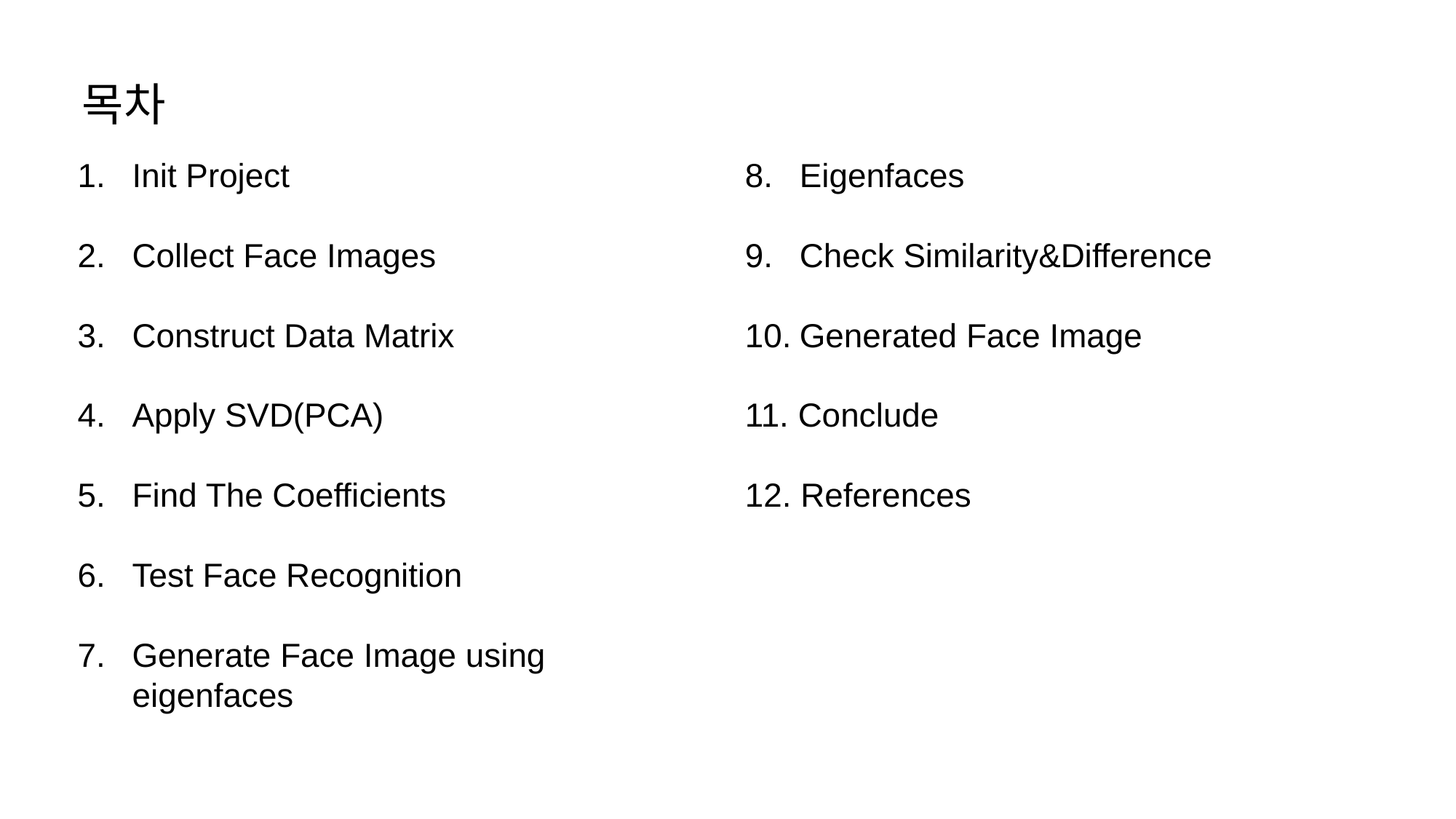

목차
Init Project

Collect Face Images

Construct Data Matrix

Apply SVD(PCA)

Find The Coefficients

Test Face Recognition

Generate Face Image using eigenfaces

Eigenfaces

Check Similarity&Difference

Generated Face Image

11. Conclude

12. References